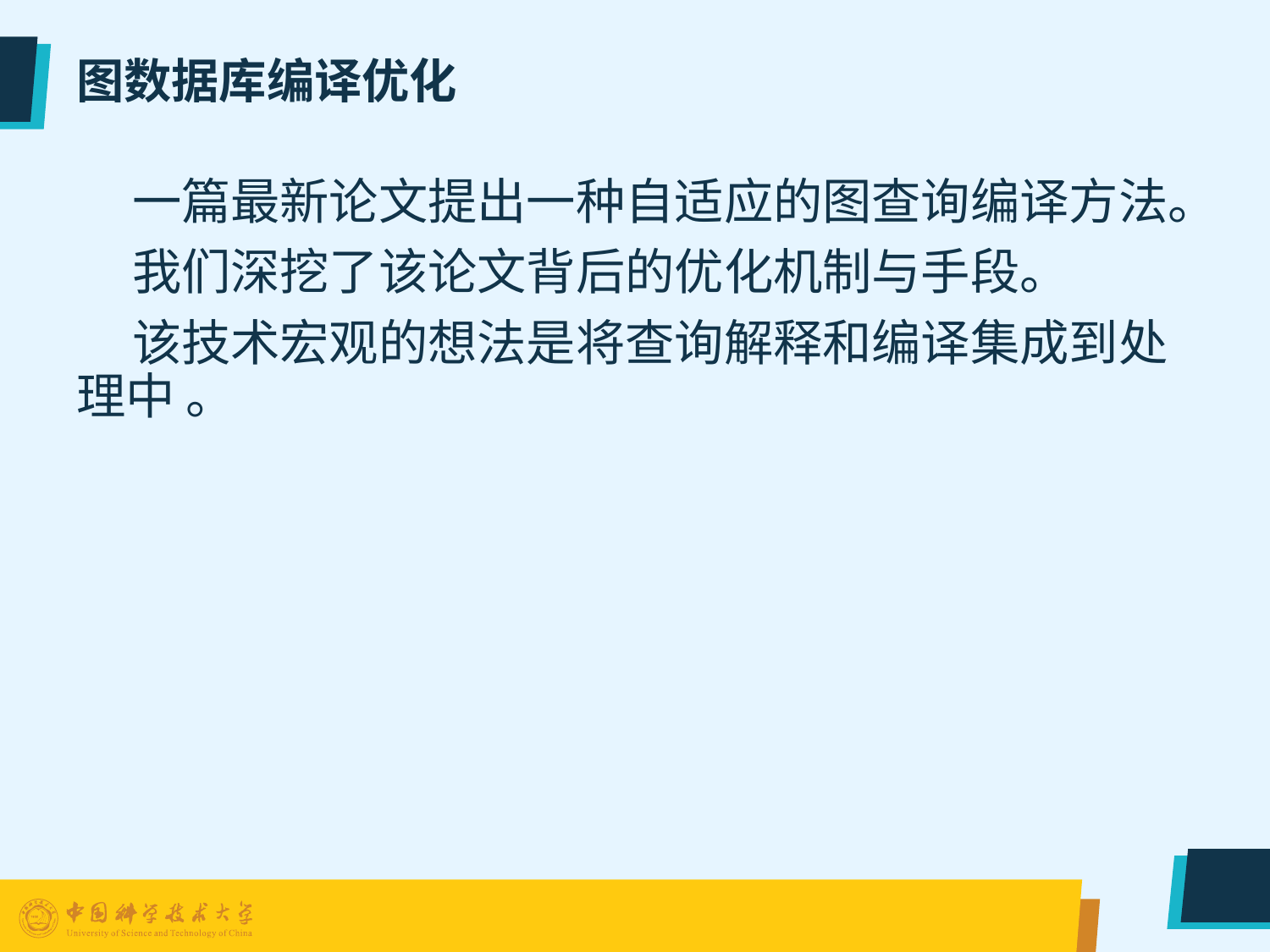

# 图数据库编译优化
    一篇最新论文提出一种自适应的图查询编译方法。
    我们深挖了该论文背后的优化机制与手段。
    该技术宏观的想法是将查询解释和编译集成到处理中 。